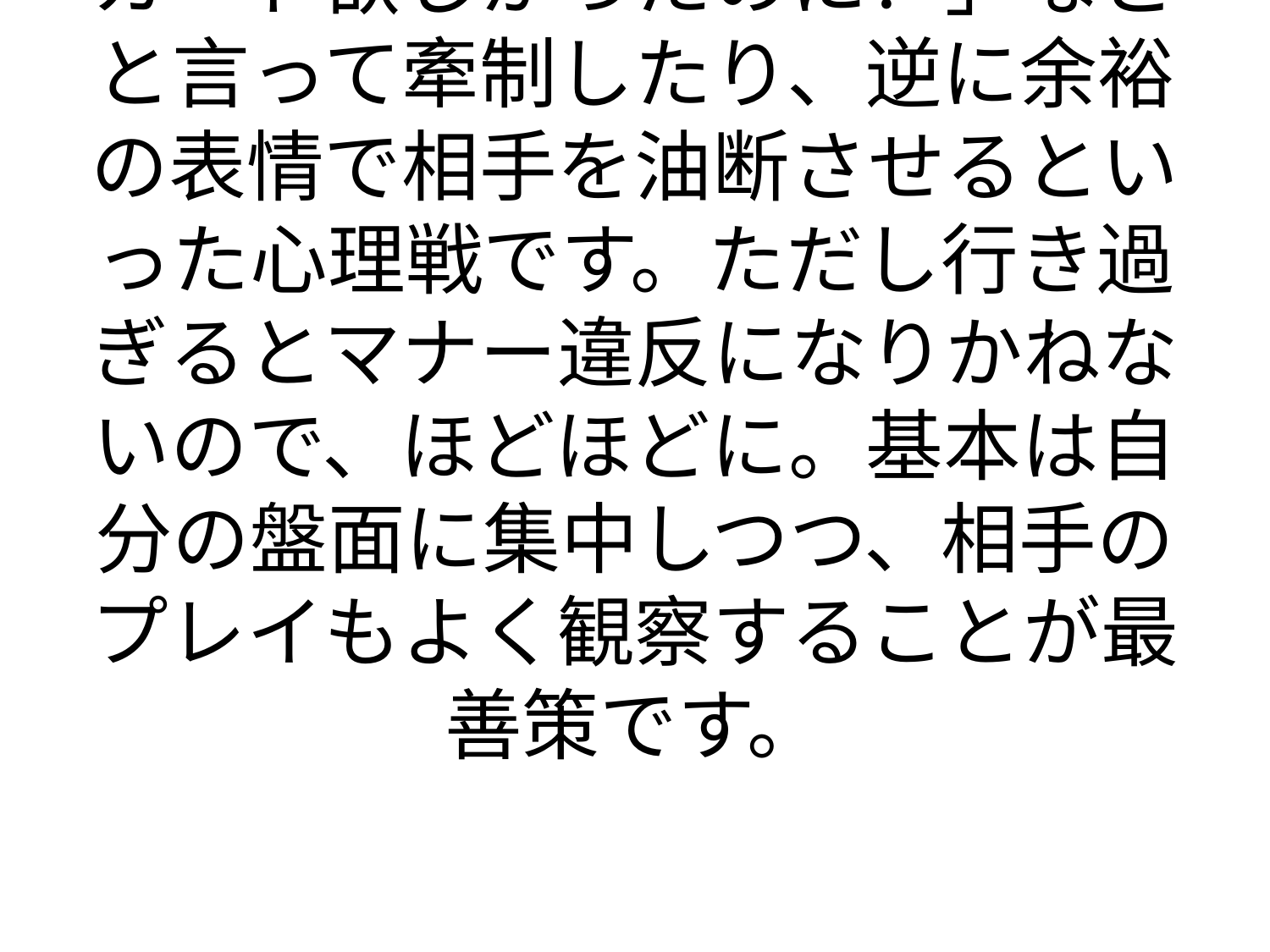

# - **コミュニケーションとブラフ:** 直接対戦相手と交渉する要素はありませんが、リアルプレイであれば**多少の駆け引き**もあり得ます。「あーそのカード欲しかったのに！」などと言って牽制したり、逆に余裕の表情で相手を油断させるといった心理戦です。ただし行き過ぎるとマナー違反になりかねないので、ほどほどに。基本は自分の盤面に集中しつつ、相手のプレイもよく観察することが最善策です。